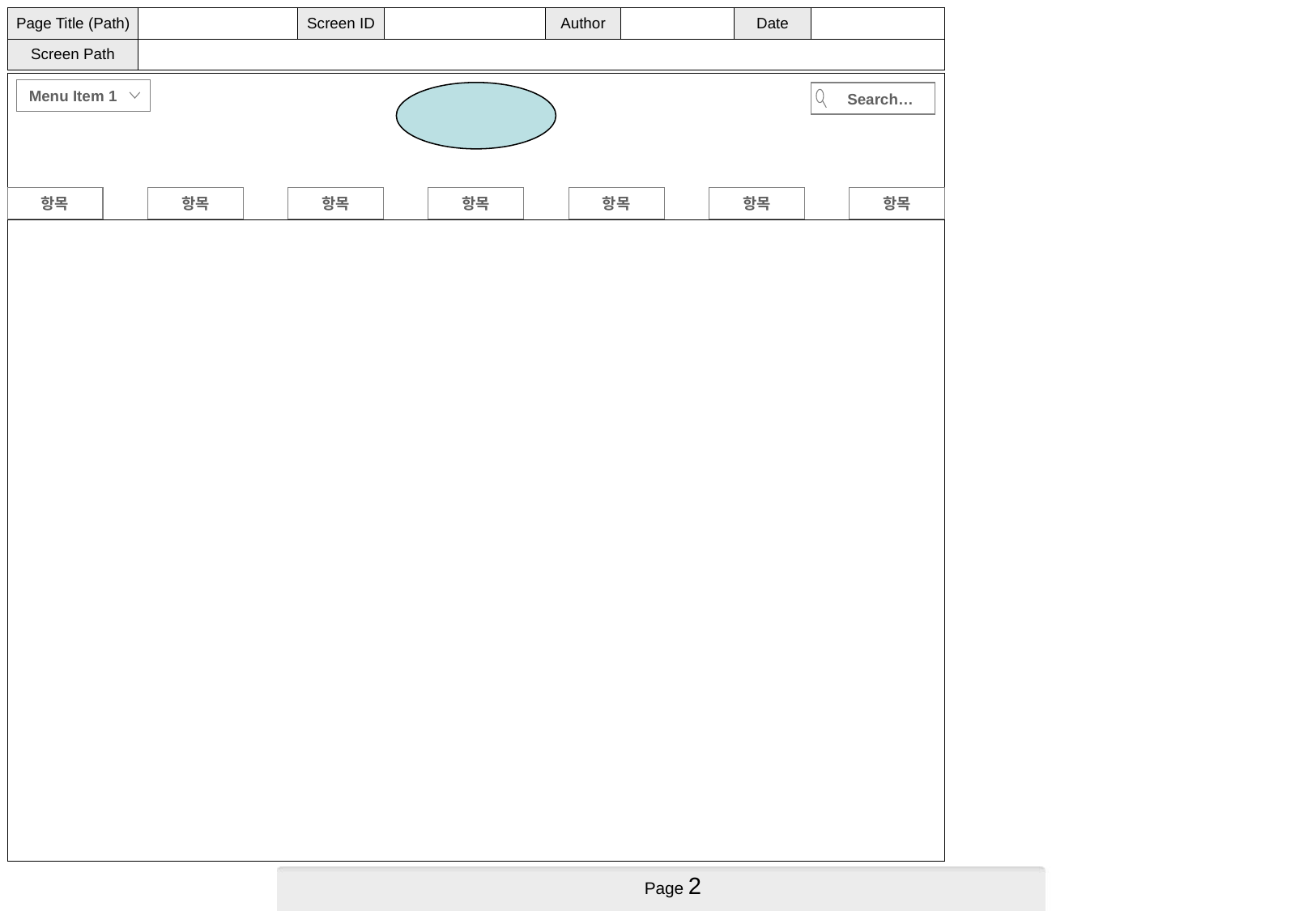

Menu Item 1

Search…

항목
항목
항목
항목
항목
항목
항목